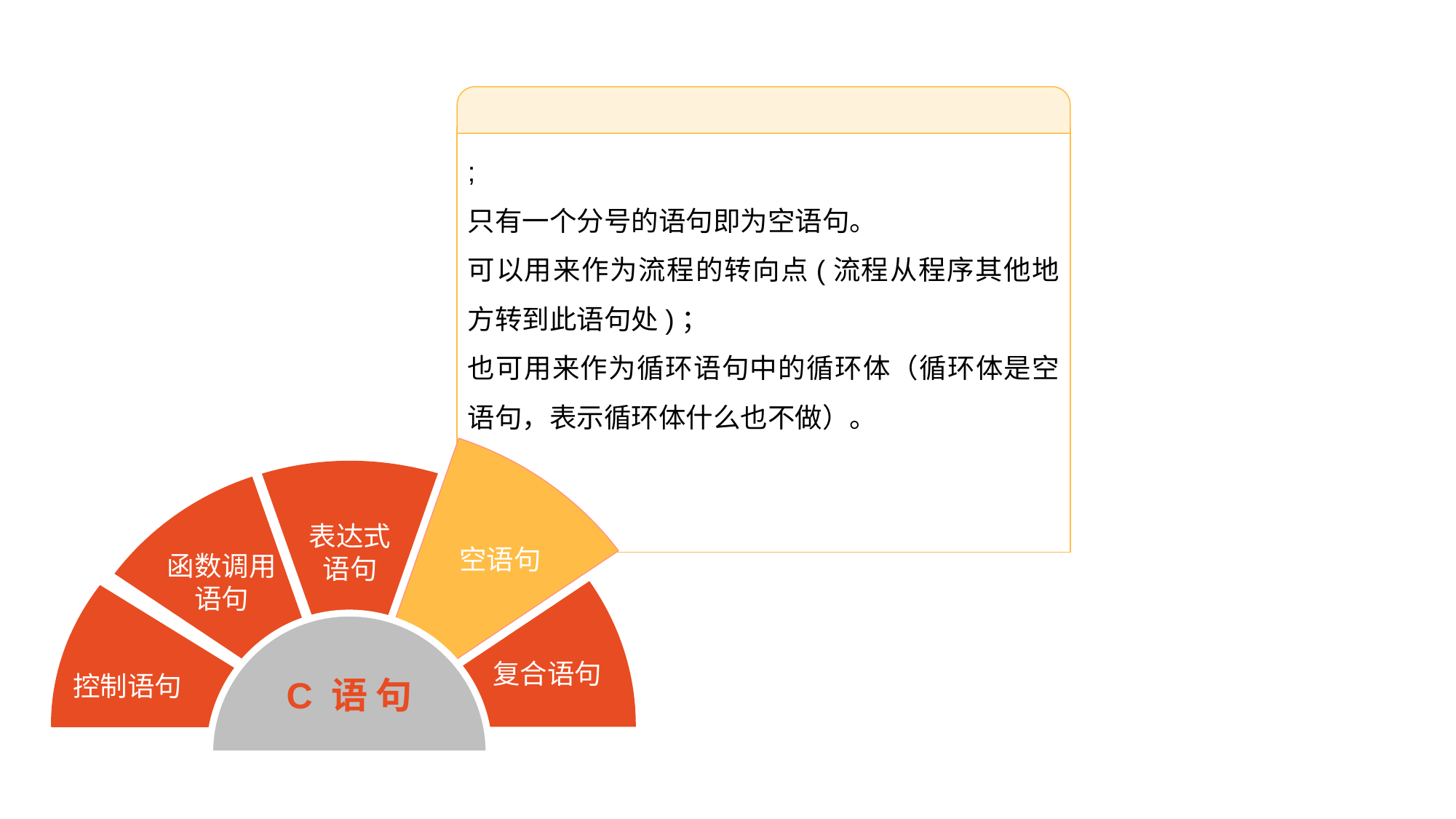

;
只有一个分号的语句即为空语句。
可以用来作为流程的转向点(流程从程序其他地方转到此语句处)；
也可用来作为循环语句中的循环体（循环体是空语句，表示循环体什么也不做）。
空语句
表达式
语句
函数调用
语句
复合语句
控制语句
C 语 句